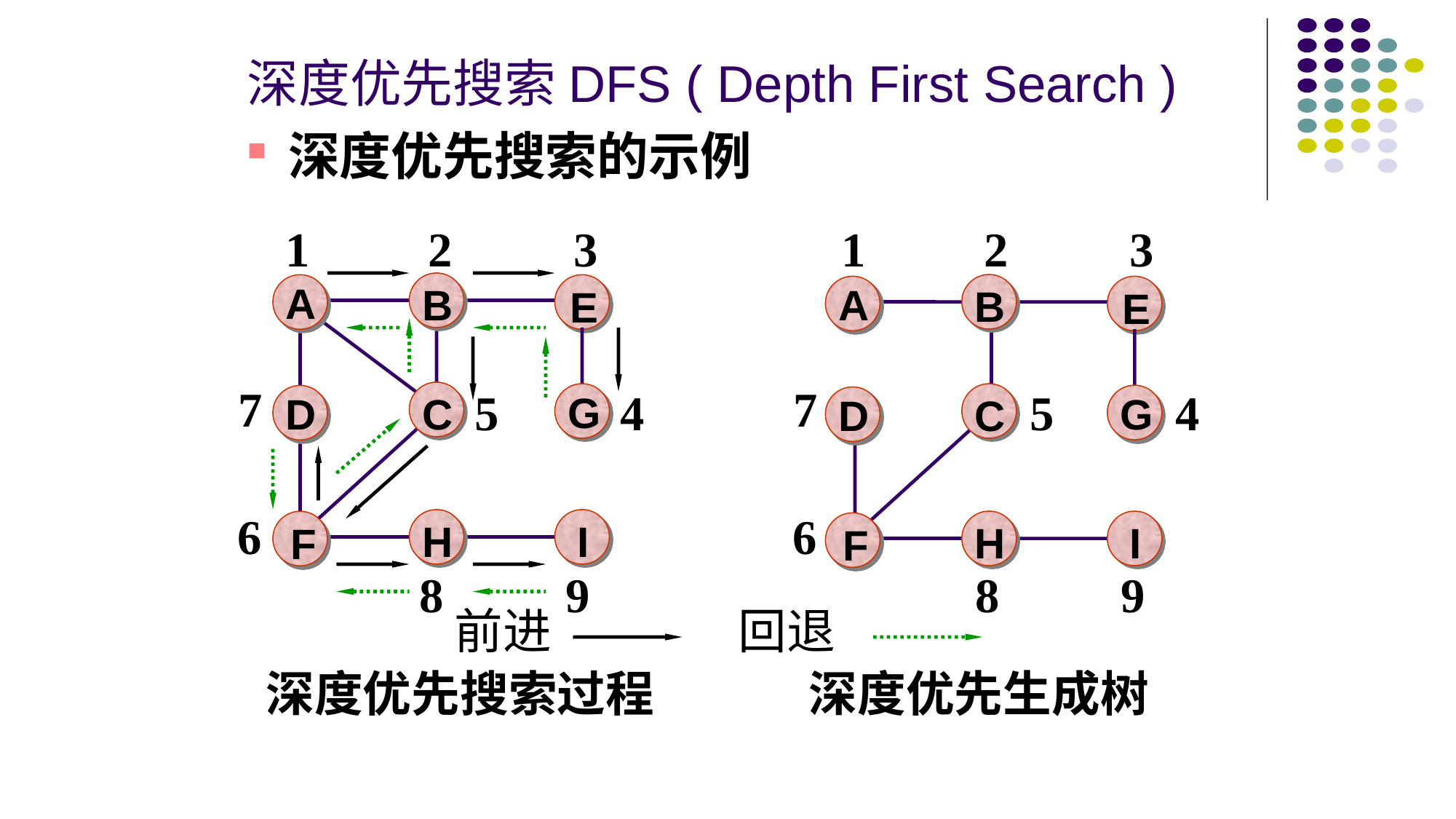

# 深度优先搜索DFS ( Depth First Search )
深度优先搜索的示例
1
2
1
2
3
3
A

B
A

B

E

E

7
7
5
4
5
4
G
G

D
C

D
C

6
6

H
I

H
I

F

F

8
9
8
9

前进
回退

深度优先搜索过程              深度优先生成树